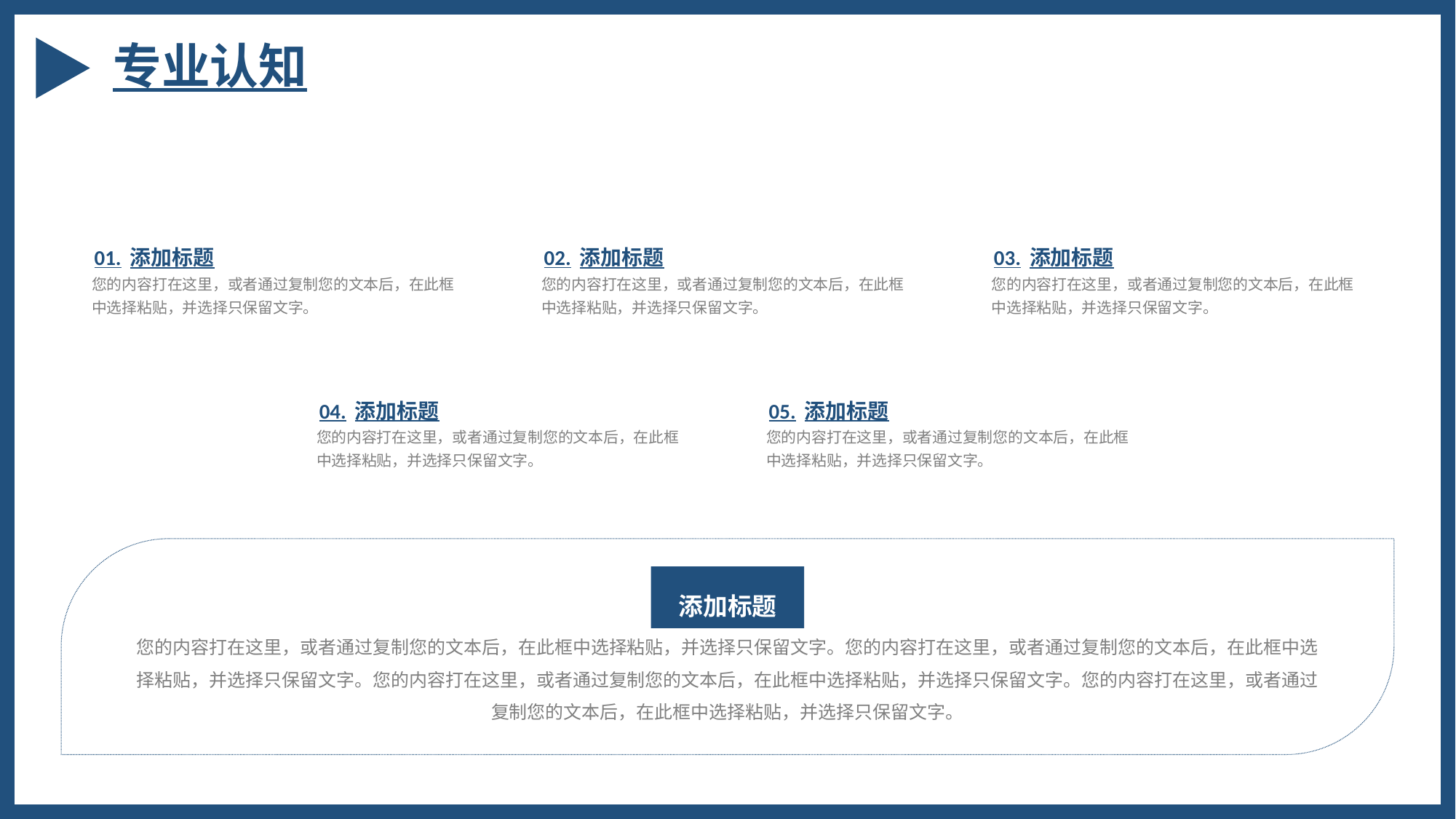

专业认知

01.添加标题
02.添加标题
03.添加标题
您的内容打在这里，或者通过复制您的文本后，在此框中选择粘贴，并选择只保留文字。
您的内容打在这里，或者通过复制您的文本后，在此框中选择粘贴，并选择只保留文字。
您的内容打在这里，或者通过复制您的文本后，在此框中选择粘贴，并选择只保留文字。
04.添加标题
05.添加标题
您的内容打在这里，或者通过复制您的文本后，在此框中选择粘贴，并选择只保留文字。
您的内容打在这里，或者通过复制您的文本后，在此框中选择粘贴，并选择只保留文字。

添加标题
您的内容打在这里，或者通过复制您的文本后，在此框中选择粘贴，并选择只保留文字。您的内容打在这里，或者通过复制您的文本后，在此框中选择粘贴，并选择只保留文字。您的内容打在这里，或者通过复制您的文本后，在此框中选择粘贴，并选择只保留文字。您的内容打在这里，或者通过复制您的文本后，在此框中选择粘贴，并选择只保留文字。